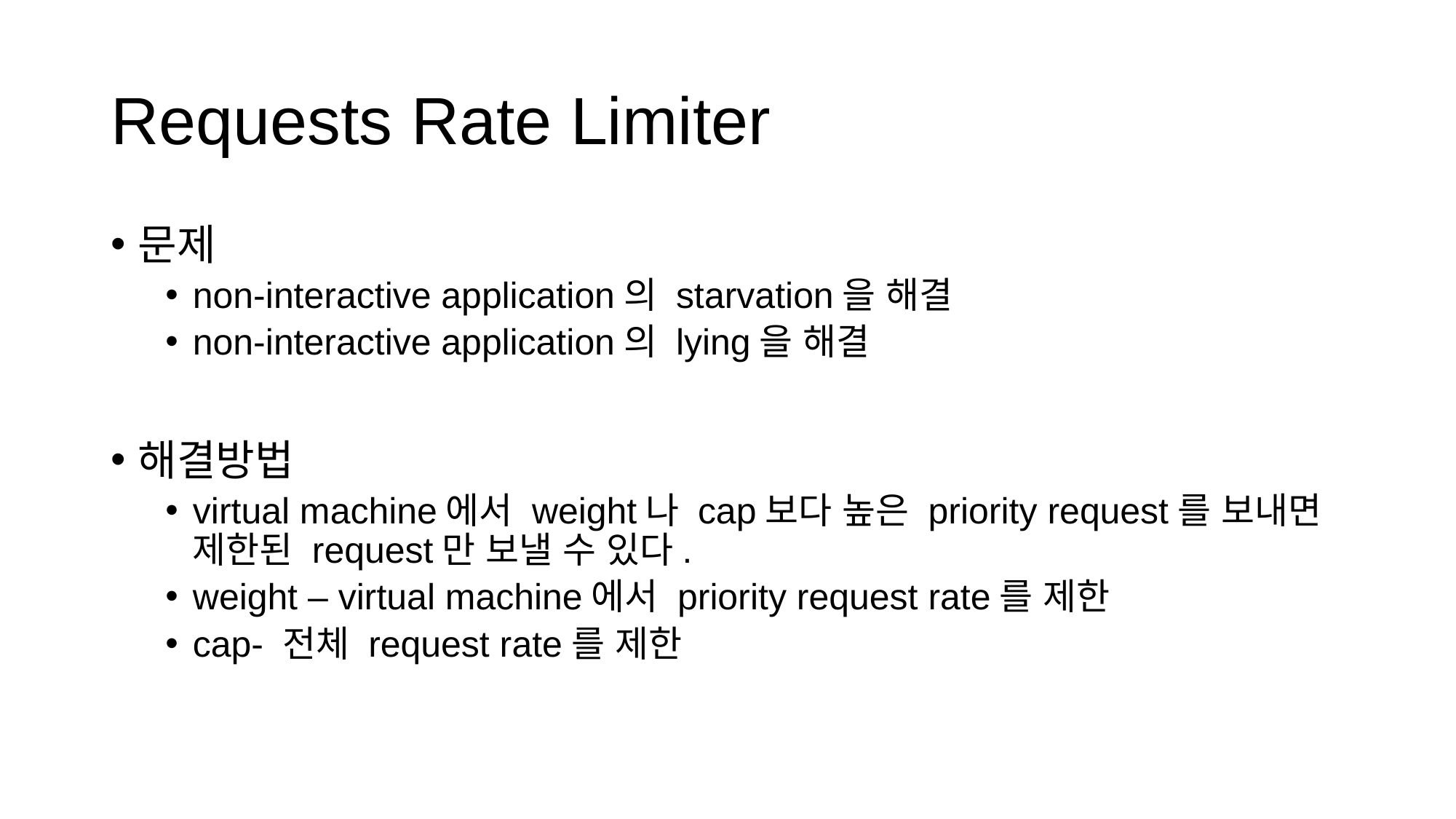

# Requests Rate Limiter
문제
non-interactive application의 starvation을 해결
non-interactive application의 lying을 해결

해결방법
virtual machine에서 weight나 cap보다 높은 priority request를 보내면 제한된 request만 보낼 수 있다.
weight – virtual machine에서 priority request rate를 제한
cap- 전체 request rate를 제한